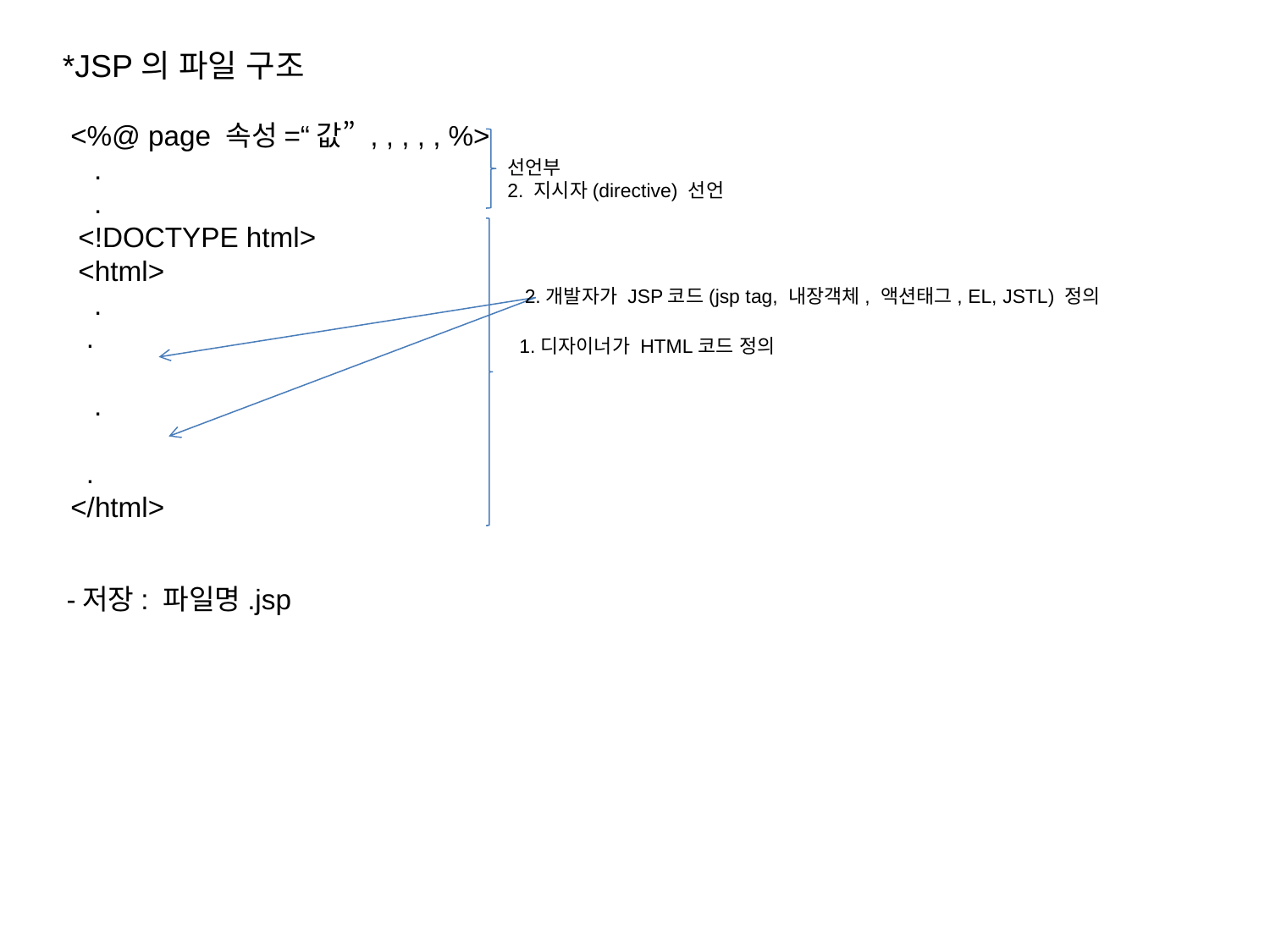

*JSP의 파일 구조

 <%@ page 속성=“값” , , , , , %>
    .
    .
  <!DOCTYPE html>
  <html>
    .
   .

    .

   .
 </html>

선언부
2. 지시자(directive) 선언

2.개발자가 JSP코드(jsp tag, 내장객체, 액션태그, EL, JSTL) 정의
1.디자이너가 HTML코드 정의
-저장: 파일명.jsp